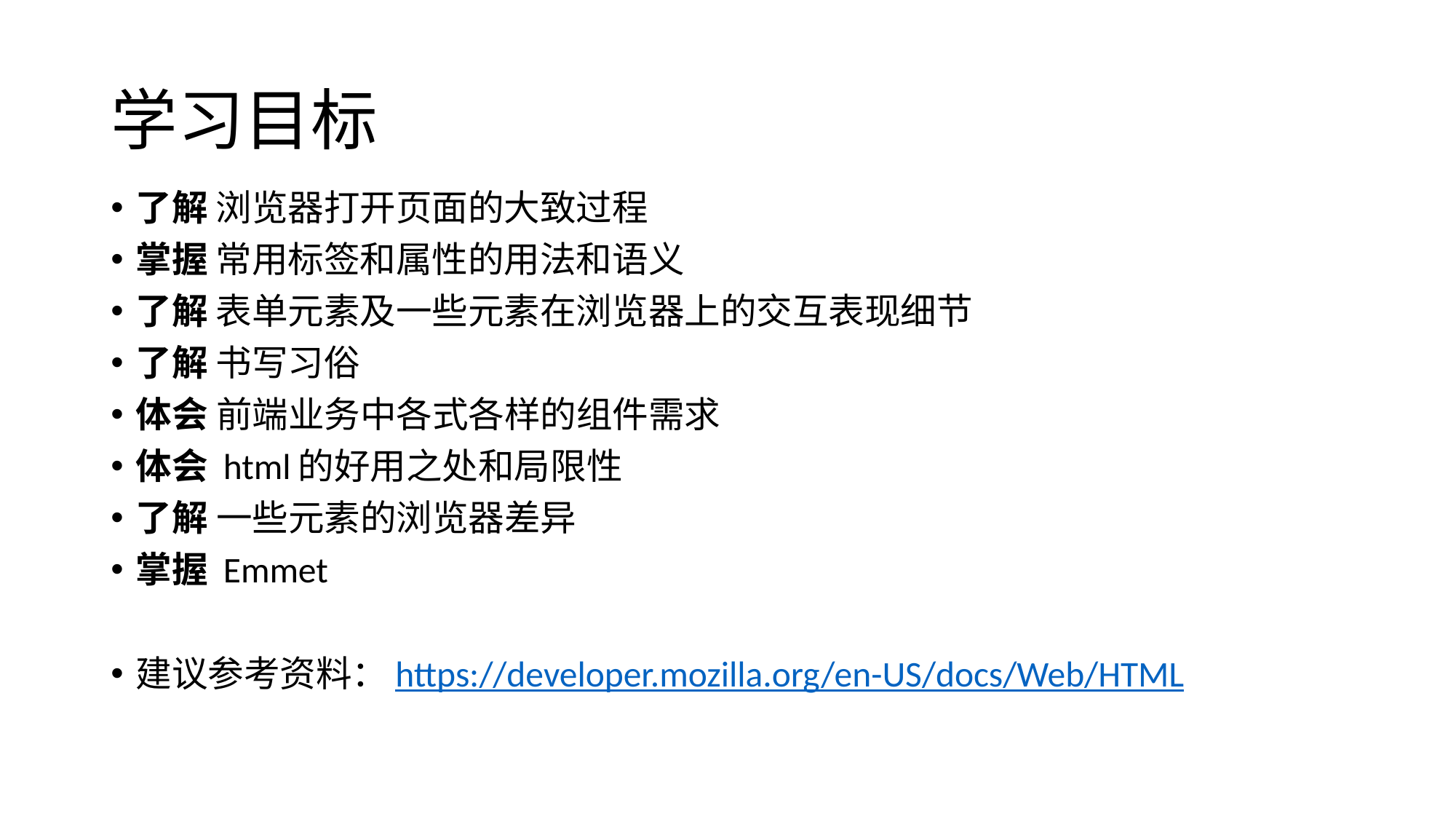

# 学习目标
了解 浏览器打开页面的大致过程
掌握 常用标签和属性的用法和语义
了解 表单元素及一些元素在浏览器上的交互表现细节
了解 书写习俗
体会 前端业务中各式各样的组件需求
体会 html的好用之处和局限性
了解 一些元素的浏览器差异
掌握 Emmet

建议参考资料：https://developer.mozilla.org/en-US/docs/Web/HTML